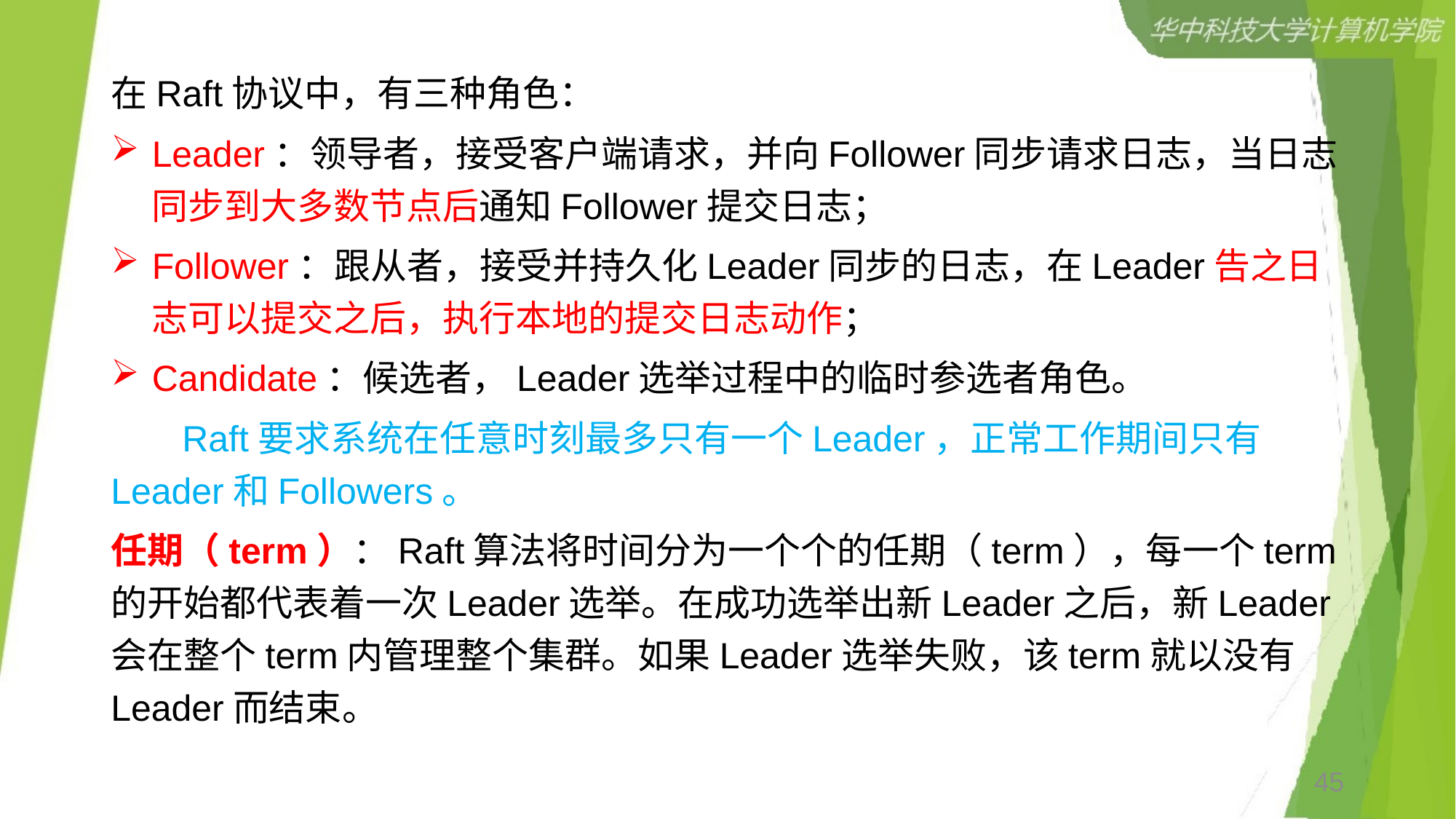

在Raft协议中，有三种角色：
Leader：领导者，接受客户端请求，并向Follower同步请求日志，当日志同步到大多数节点后通知Follower提交日志；
Follower：跟从者，接受并持久化Leader同步的日志，在Leader告之日志可以提交之后，执行本地的提交日志动作；
Candidate：候选者，Leader选举过程中的临时参选者角色。
       Raft要求系统在任意时刻最多只有一个Leader，正常工作期间只有Leader和Followers。
任期（term）：Raft算法将时间分为一个个的任期（term），每一个term的开始都代表着一次Leader选举。在成功选举出新Leader之后，新Leader会在整个term内管理整个集群。如果Leader选举失败，该term就以没有Leader而结束。
45